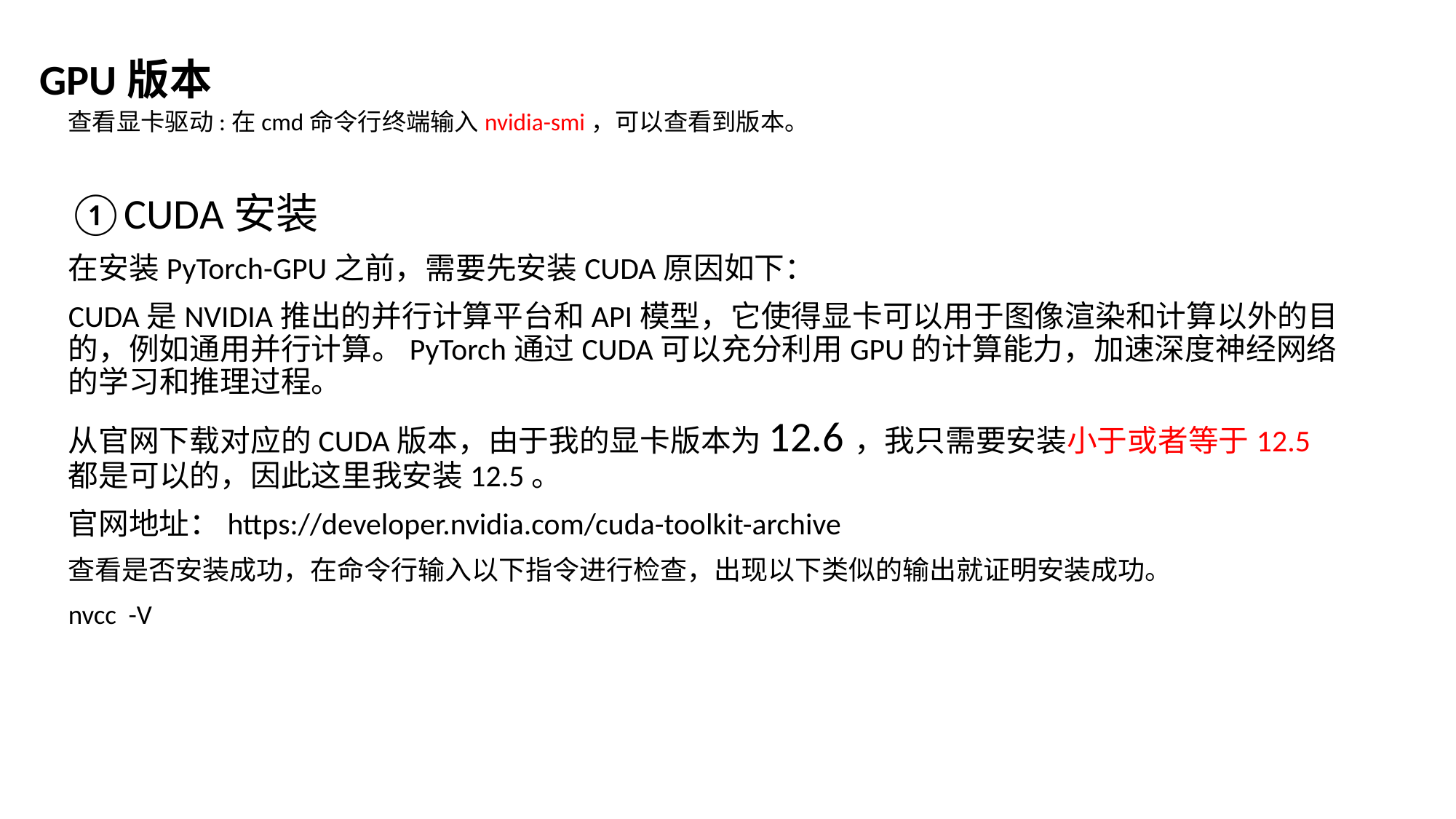

# GPU版本
查看显卡驱动:在cmd命令行终端输入nvidia-smi，可以查看到版本。

①CUDA安装
在安装PyTorch-GPU之前，需要先安装CUDA原因如下：
CUDA是NVIDIA推出的并行计算平台和API模型，它使得显卡可以用于图像渲染和计算以外的目的，例如通用并行计算。PyTorch通过CUDA可以充分利用GPU的计算能力，加速深度神经网络的学习和推理过程。
从官网下载对应的CUDA版本，由于我的显卡版本为12.6，我只需要安装小于或者等于12.5都是可以的，因此这里我安装12.5。
官网地址：https://developer.nvidia.com/cuda-toolkit-archive
查看是否安装成功，在命令行输入以下指令进行检查，出现以下类似的输出就证明安装成功。
nvcc  -V